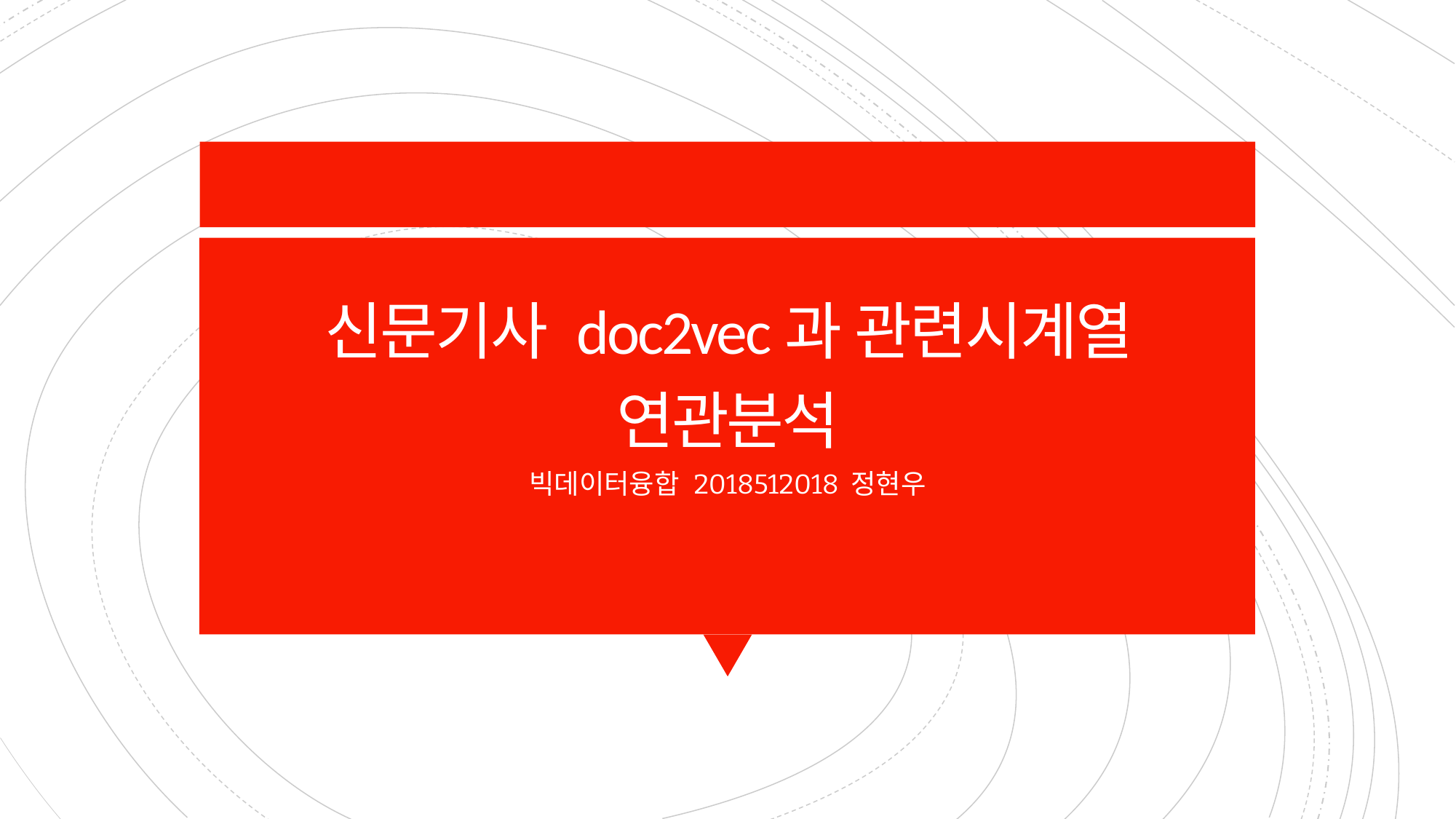

# 신문기사 doc2vec과 관련시계열 연관분석
빅데이터융합 2018512018 정현우